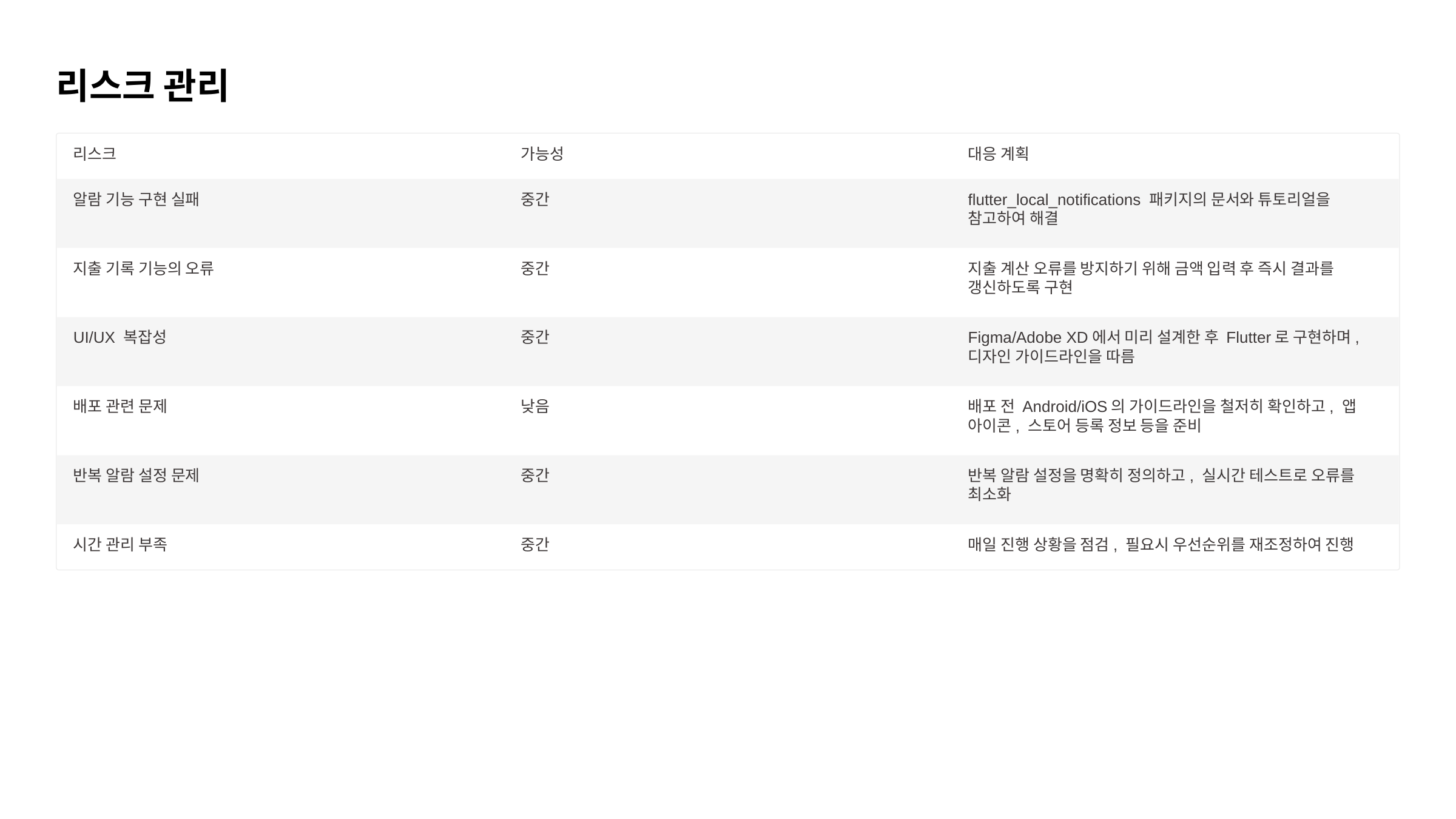

리스크 관리

리스크
가능성
대응 계획

알람 기능 구현 실패
중간
flutter_local_notifications 패키지의 문서와 튜토리얼을 참고하여 해결

지출 기록 기능의 오류
중간
지출 계산 오류를 방지하기 위해 금액 입력 후 즉시 결과를 갱신하도록 구현

UI/UX 복잡성
중간
Figma/Adobe XD에서 미리 설계한 후 Flutter로 구현하며, 디자인 가이드라인을 따름

배포 관련 문제
낮음
배포 전 Android/iOS의 가이드라인을 철저히 확인하고, 앱 아이콘, 스토어 등록 정보 등을 준비

반복 알람 설정 문제
중간
반복 알람 설정을 명확히 정의하고, 실시간 테스트로 오류를 최소화

시간 관리 부족
중간
매일 진행 상황을 점검, 필요시 우선순위를 재조정하여 진행